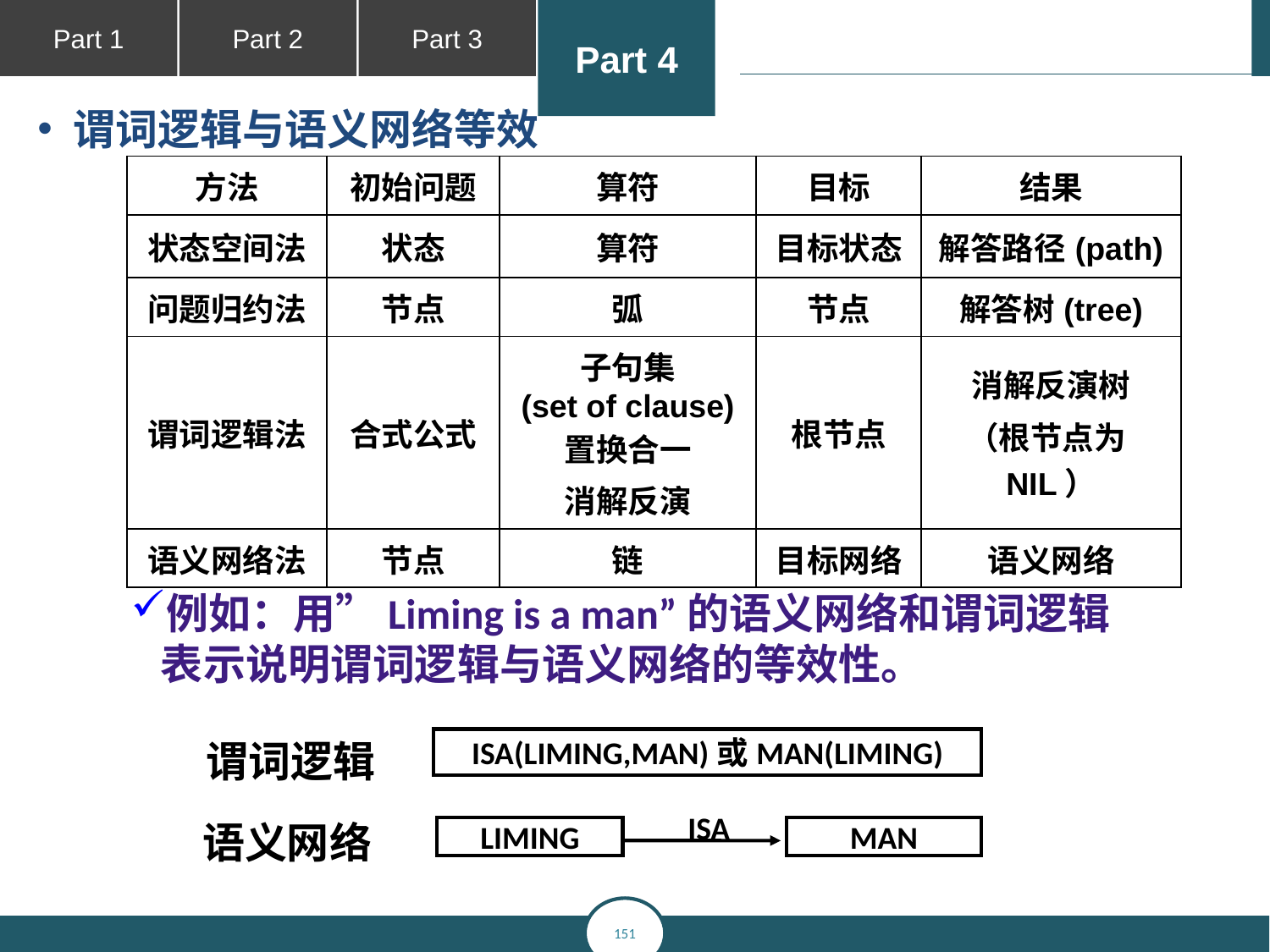

谓词逻辑与语义网络等效

| 方法 | 初始问题 | 算符 | 目标 | 结果 |
| --- | --- | --- | --- | --- |
| 状态空间法 | 状态 | 算符 | 目标状态 | 解答路径(path) |
| 问题归约法 | 节点 | 弧 | 节点 | 解答树(tree) |
| 谓词逻辑法 | 合式公式 | 子句集 (set of clause) 置换合一 消解反演 | 根节点 | 消解反演树 （根节点为NIL） |
| 语义网络法 | 节点 | 链 | 目标网络 | 语义网络 |
例如：用”Liming is a man”的语义网络和谓词逻辑表示说明谓词逻辑与语义网络的等效性。
谓词逻辑
ISA(LIMING,MAN)或MAN(LIMING)
      ISA
LIMING
MAN

语义网络